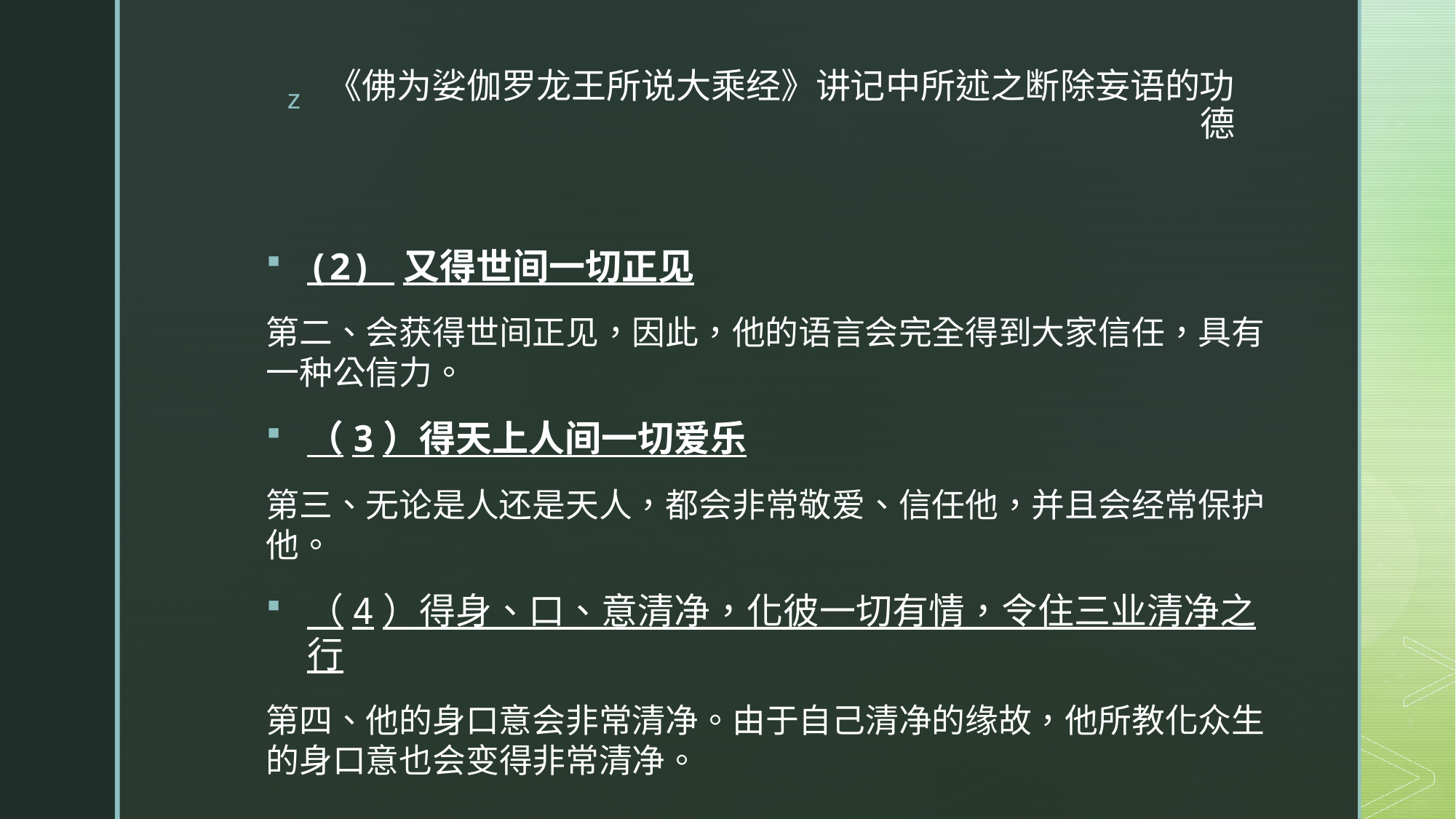

# 《佛为娑伽罗龙王所说大乘经》讲记中所述之断除妄语的功德
(2) 又得世间一切正见
第二、会获得世间正见，因此，他的语言会完全得到大家信任，具有一种公信力。
（3）得天上人间一切爱乐
第三、无论是人还是天人，都会非常敬爱、信任他，并且会经常保护他。
（4）得身、口、意清净，化彼一切有情，令住三业清净之行
第四、他的身口意会非常清净。由于自己清净的缘故，他所教化众生的身口意也会变得非常清净。